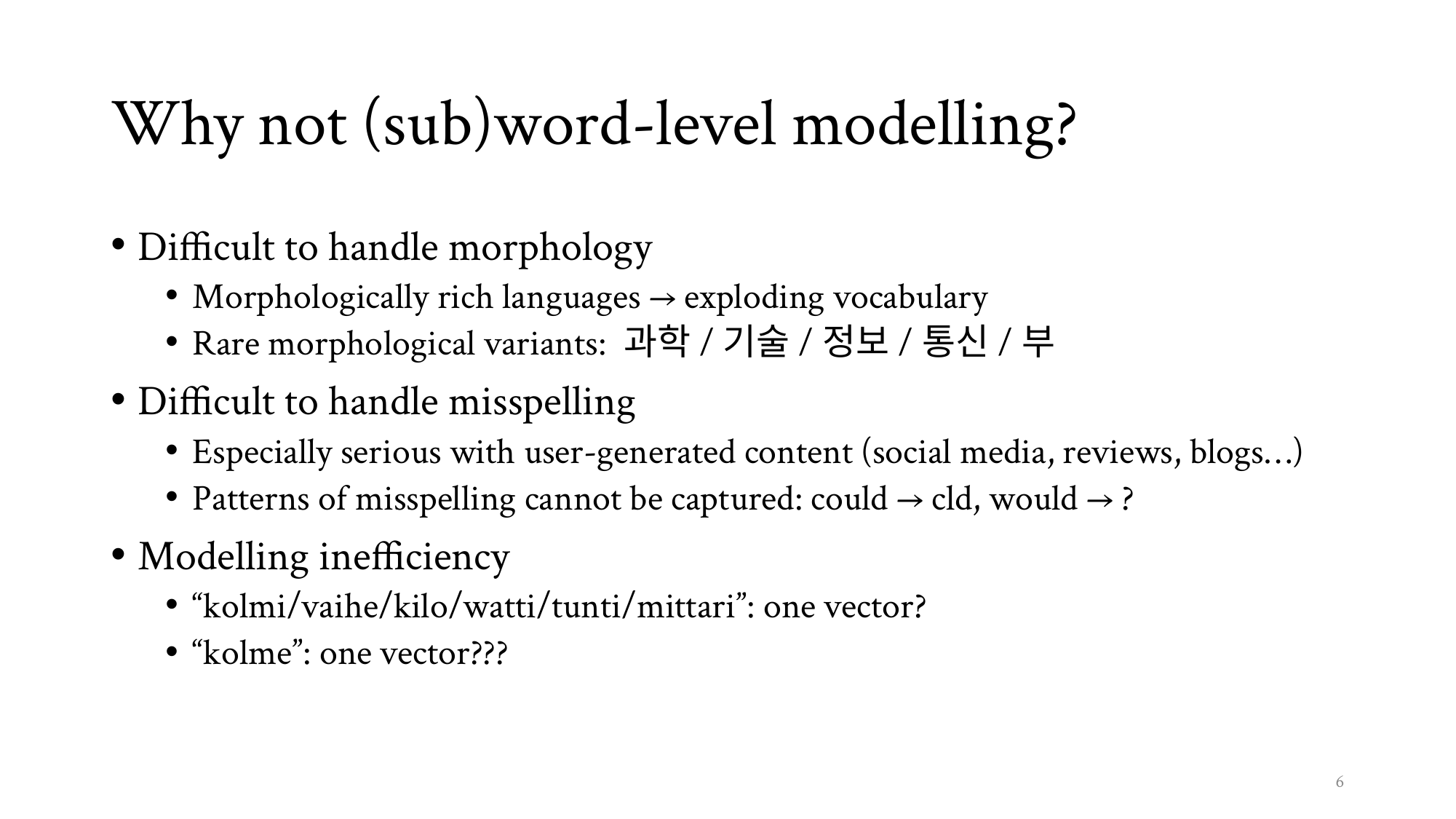

# Why not (sub)word-level modelling?
Difficult to handle morphology
Morphologically rich languages → exploding vocabulary
Rare morphological variants: 과학/기술/정보/통신/부
Difficult to handle misspelling
Especially serious with user-generated content (social media, reviews, blogs…)
Patterns of misspelling cannot be captured: could → cld, would → ?
Modelling inefficiency
“kolmi/vaihe/kilo/watti/tunti/mittari”: one vector?
“kolme”: one vector???

6